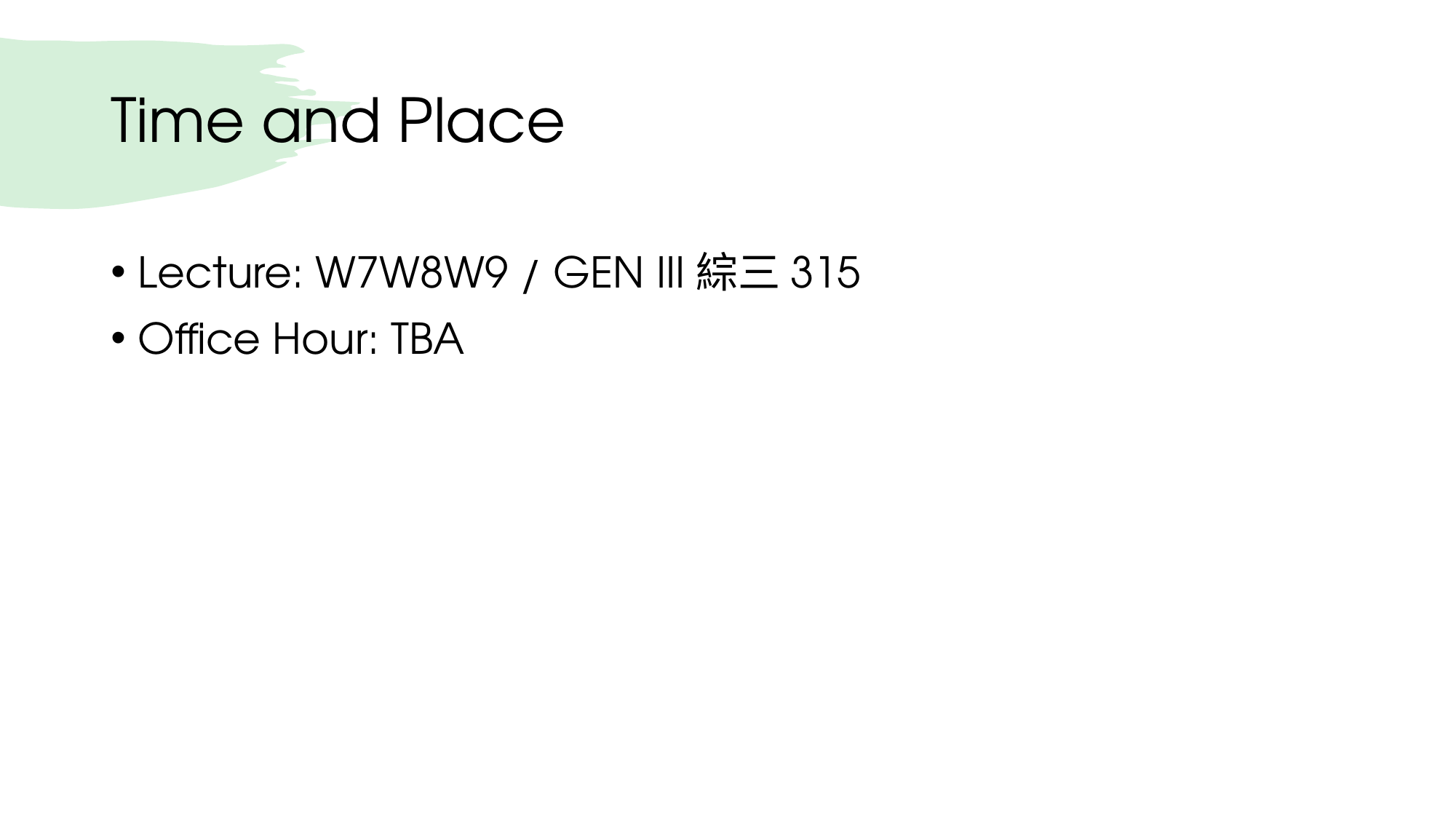

# Time and Place
Lecture: W7W8W9 / GEN III綜三315
Office Hour: TBA